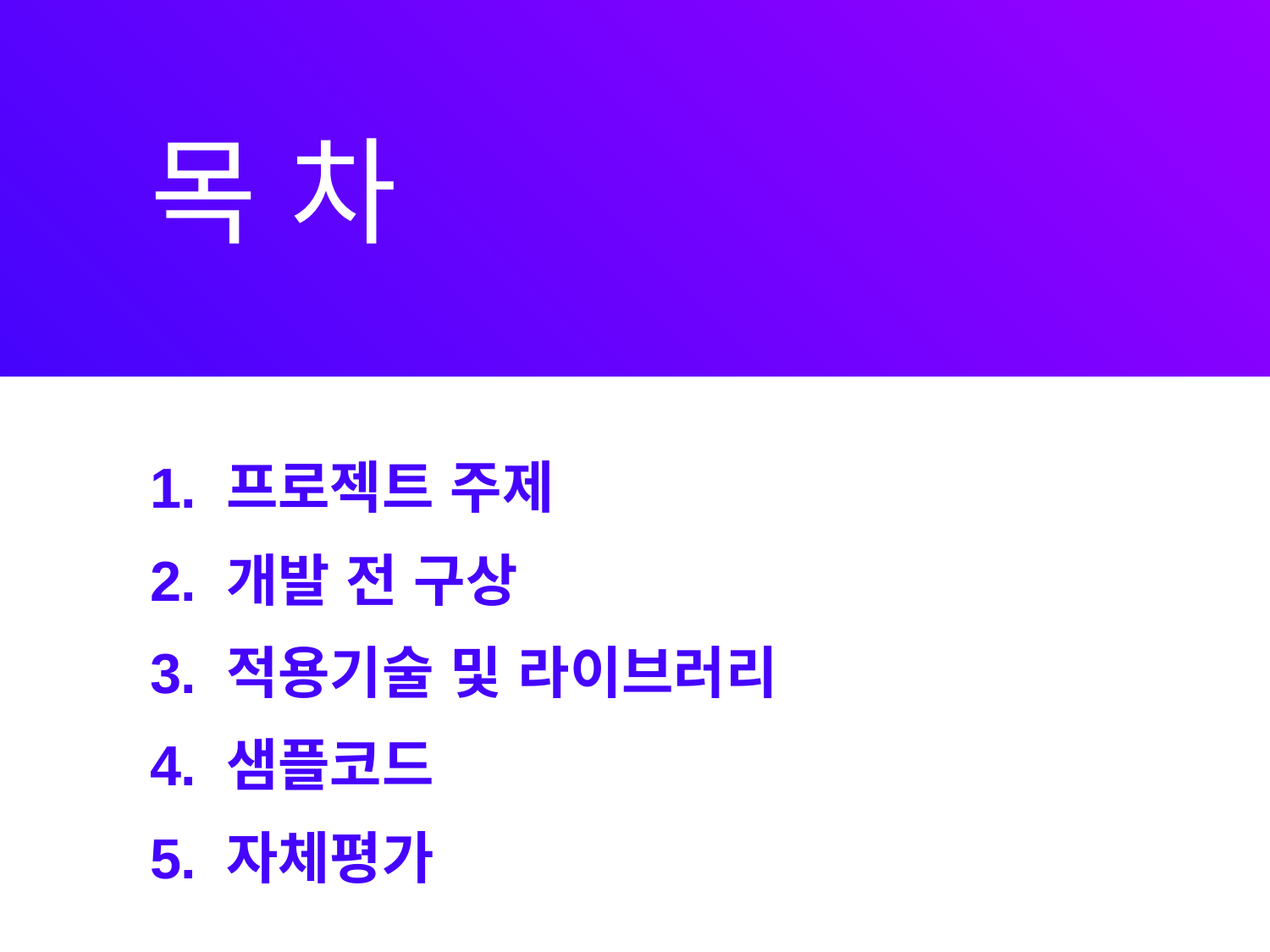

목 차
1. 프로젝트 주제
2. 개발 전 구상
3. 적용기술 및 라이브러리
4. 샘플코드
5. 자체평가